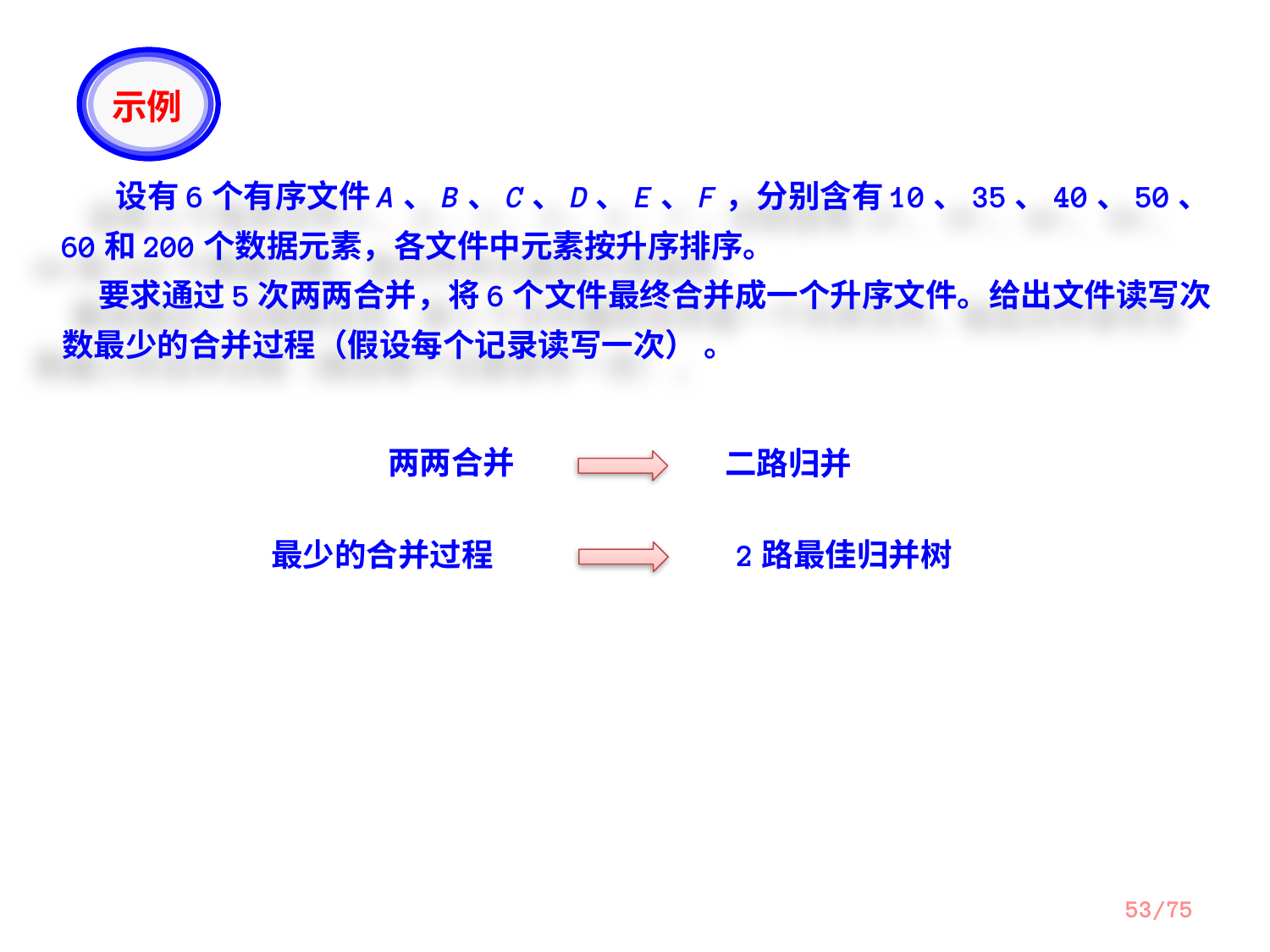

示例
 　 设有6个有序文件A、B、C、D、E、F，分别含有10、35、40、50、60和200个数据元素，各文件中元素按升序排序。
    要求通过5次两两合并，将6个文件最终合并成一个升序文件。给出文件读写次数最少的合并过程（假设每个记录读写一次） 。
两两合并
二路归并

最少的合并过程
2路最佳归并树

53/75